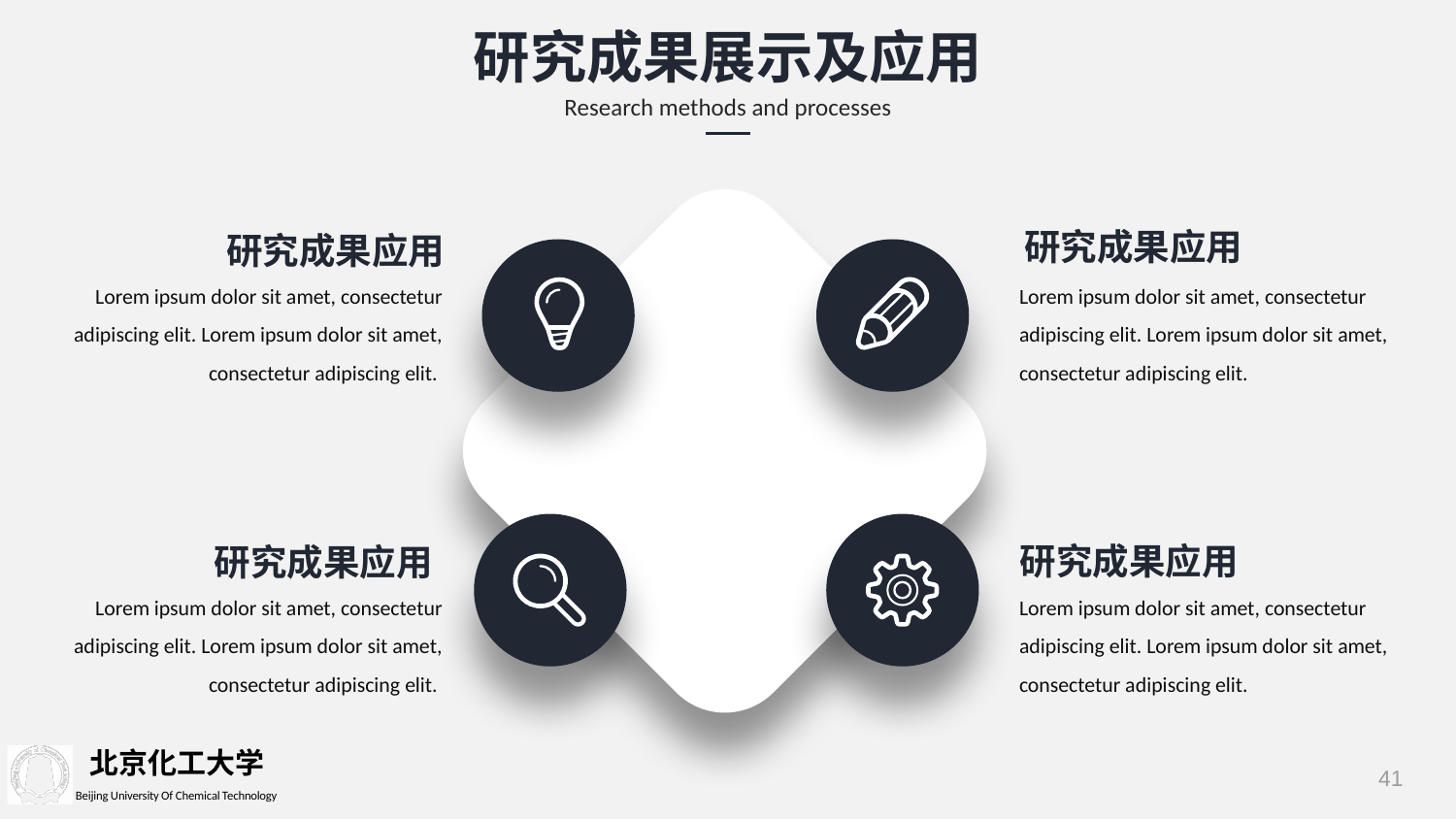

研究成果展示及应用
Research methods and processes
研究成果应用
研究成果应用

Lorem ipsum dolor sit amet, consectetur adipiscing elit. Lorem ipsum dolor sit amet, consectetur adipiscing elit.
Lorem ipsum dolor sit amet, consectetur adipiscing elit. Lorem ipsum dolor sit amet, consectetur adipiscing elit.

研究成果应用
研究成果应用
Lorem ipsum dolor sit amet, consectetur adipiscing elit. Lorem ipsum dolor sit amet, consectetur adipiscing elit.
Lorem ipsum dolor sit amet, consectetur adipiscing elit. Lorem ipsum dolor sit amet, consectetur adipiscing elit.
41